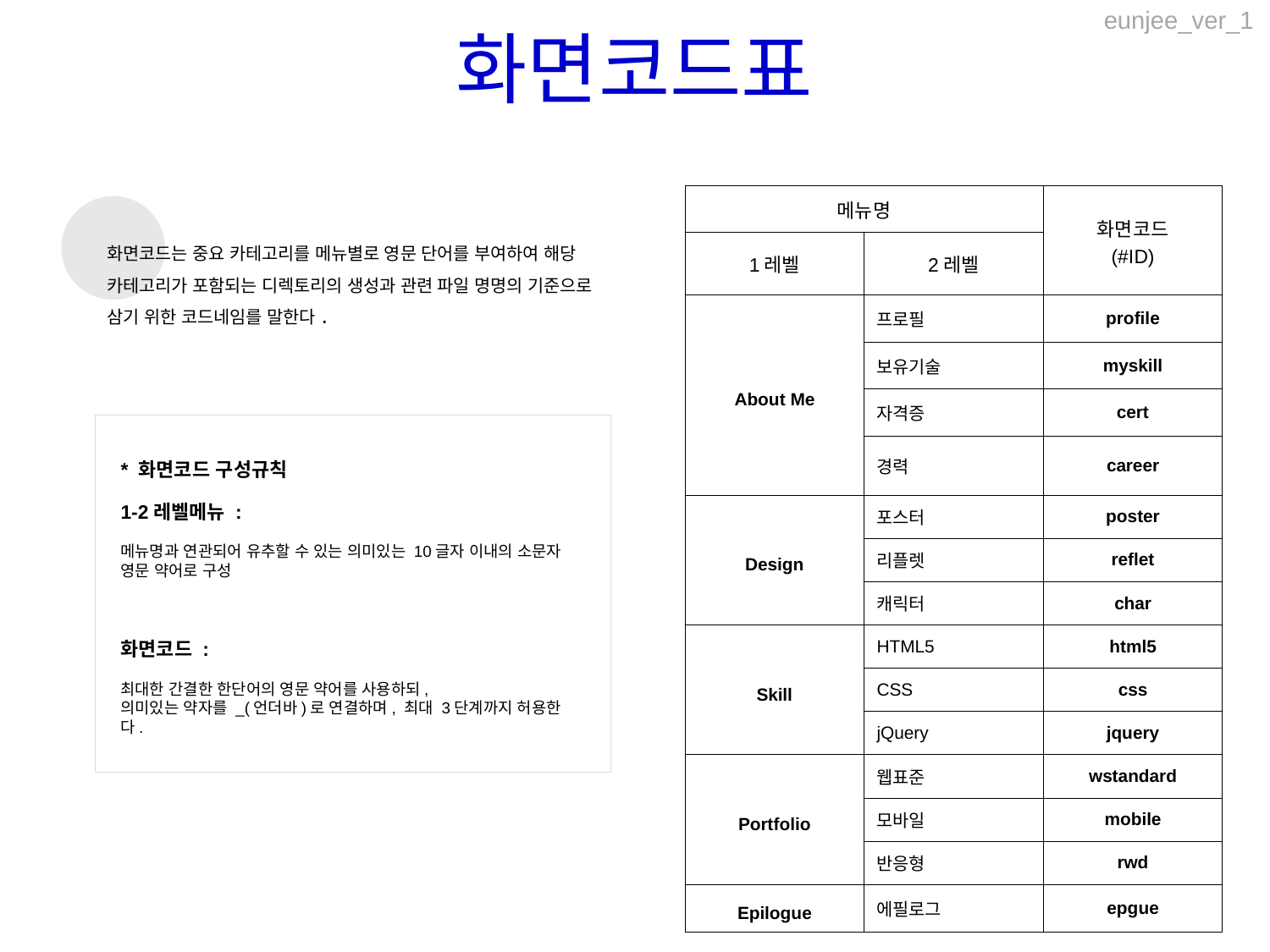

eunjee_ver_1
화면코드표
| 메뉴명 |  | 화면코드 (#ID) |
| --- | --- | --- |
| 1레벨 | 2레벨 |  |
| About Me | 프로필 | profile |
|  | 보유기술 | myskill |
|  | 자격증 | cert |
|  | 경력 | career |
| Design | 포스터 | poster |
|  | 리플렛 | reflet |
|  | 캐릭터 | char |
| Skill | HTML5 | html5 |
|  | CSS | css |
|  | jQuery | jquery |
| Portfolio | 웹표준 | wstandard |
|  | 모바일 | mobile |
|  | 반응형 | rwd |
| Epilogue | 에필로그 | epgue |

화면코드는 중요 카테고리를 메뉴별로 영문 단어를 부여하여 해당 카테고리가 포함되는 디렉토리의 생성과 관련 파일 명명의 기준으로 삼기 위한 코드네임를 말한다.

* 화면코드 구성규칙

1-2레벨메뉴 :

메뉴명과 연관되어 유추할 수 있는 의미있는 10글자 이내의 소문자 영문 약어로 구성

화면코드 :

최대한 간결한 한단어의 영문 약어를 사용하되,
의미있는 약자를 _(언더바)로 연결하며, 최대 3단계까지 허용한다.